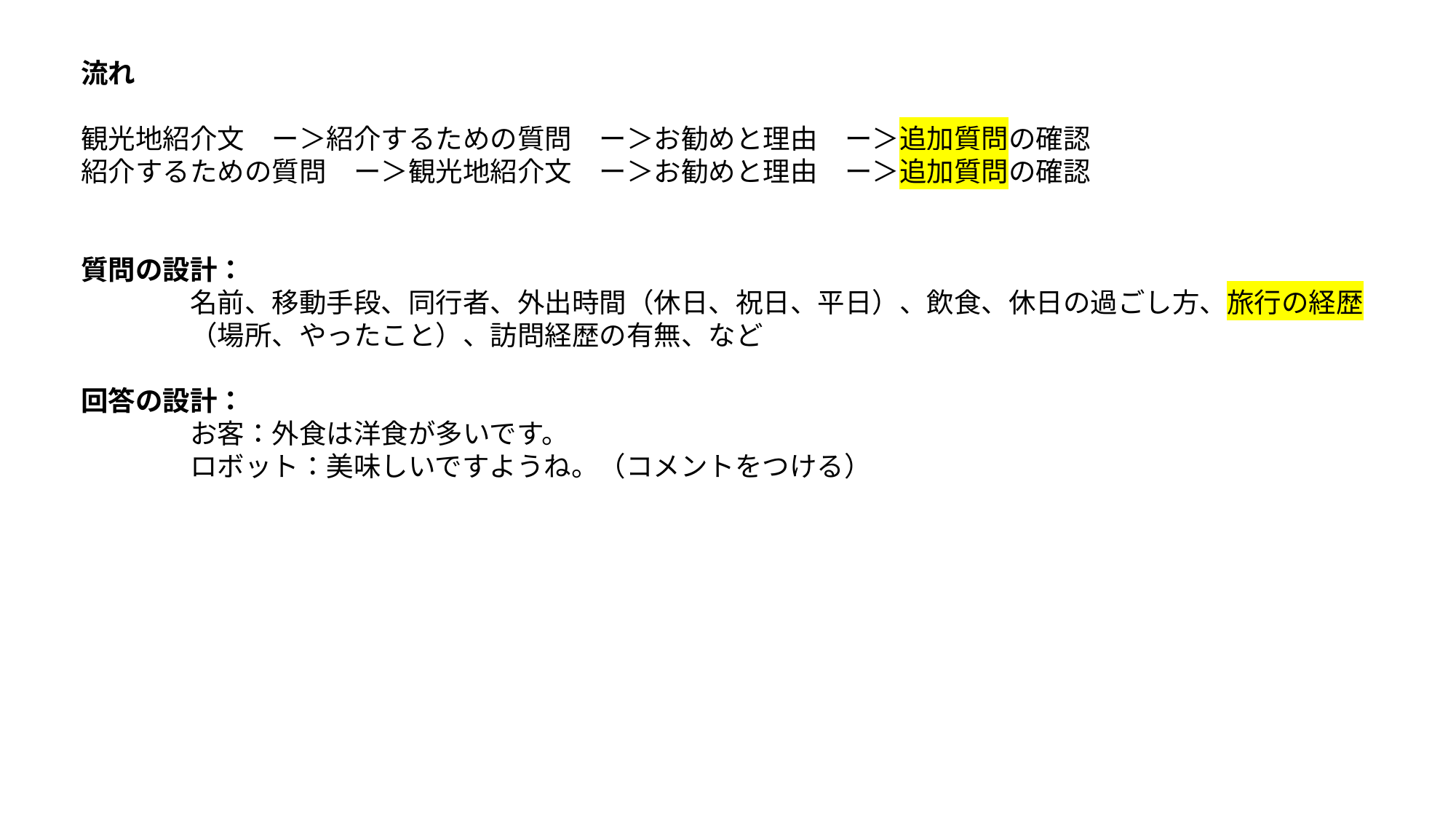

流れ

観光地紹介文　ー＞紹介するための質問　ー＞お勧めと理由　ー＞追加質問の確認
紹介するための質問　ー＞観光地紹介文　ー＞お勧めと理由　ー＞追加質問の確認

質問の設計：
	名前、移動手段、同行者、外出時間（休日、祝日、平日）、飲食、休日の過ごし方、旅行の経歴
	（場所、やったこと）、訪問経歴の有無、など

回答の設計：
	お客：外食は洋食が多いです。
	ロボット：美味しいですようね。（コメントをつける）